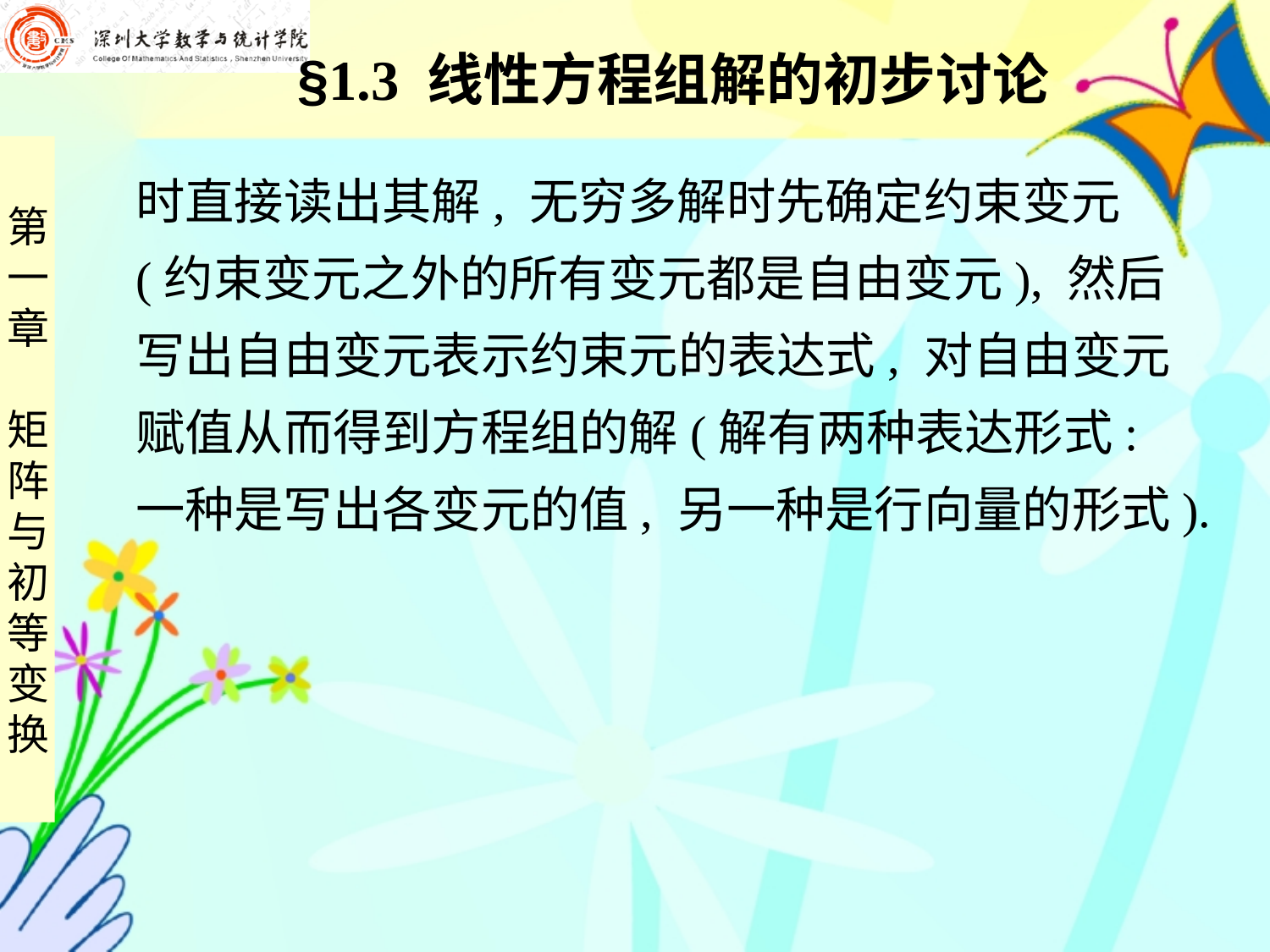

§1.3 线性方程组解的初步讨论
时直接读出其解, 无穷多解时先确定约束变元
(约束变元之外的所有变元都是自由变元), 然后
写出自由变元表示约束元的表达式, 对自由变元
赋值从而得到方程组的解(解有两种表达形式:
一种是写出各变元的值, 另一种是行向量的形式).